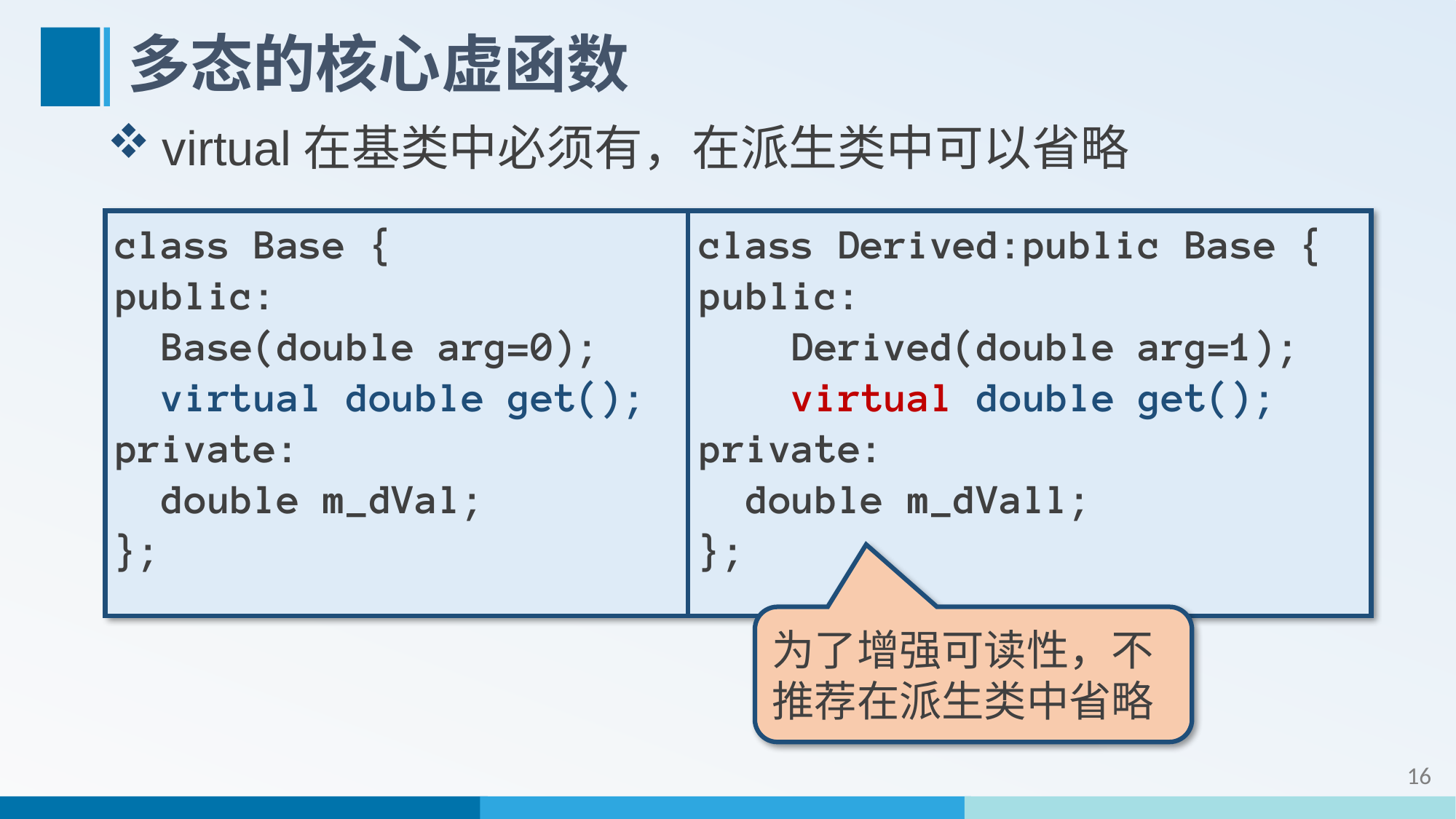

# 多态的核心虚函数
virtual在基类中必须有，在派生类中可以省略
class Base {
public:
  Base(double arg=0);
  virtual double get();
private:
  double m_dVal;
};

class Derived:public Base {
public:
    Derived(double arg=1);
    virtual double get();
private:
  double m_dVall;
};
为了增强可读性，不推荐在派生类中省略